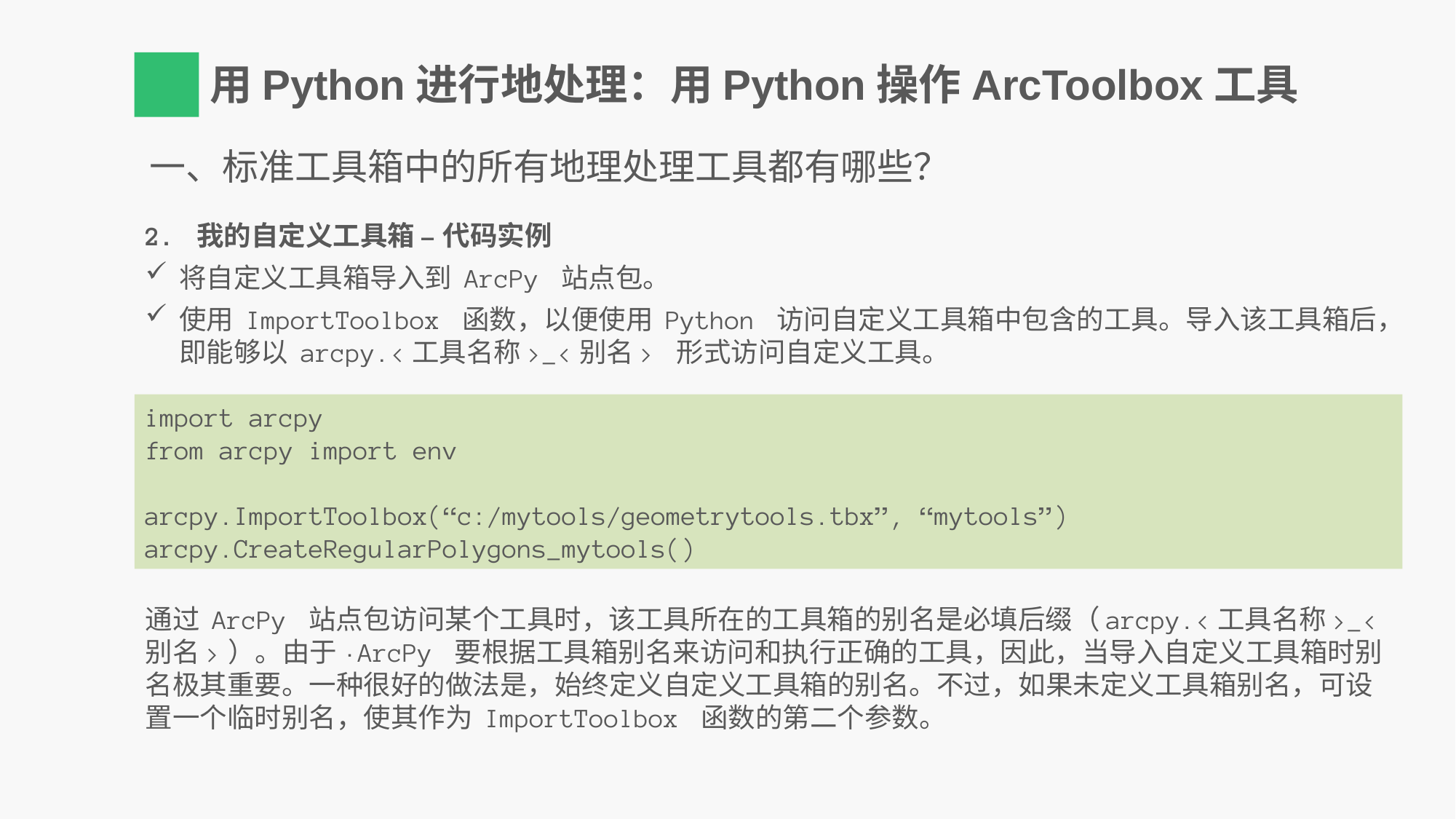

一、标准工具箱中的所有地理处理工具都有哪些？
2. 我的自定义工具箱-代码实例
将自定义工具箱导入到 ArcPy 站点包。
使用 ImportToolbox 函数，以便使用 Python 访问自定义工具箱中包含的工具。导入该工具箱后，即能够以 arcpy.<工具名称>_<别名> 形式访问自定义工具。
import arcpy
from arcpy import env

arcpy.ImportToolbox(“c:/mytools/geometrytools.tbx”, “mytools”) arcpy.CreateRegularPolygons_mytools()
通过 ArcPy 站点包访问某个工具时，该工具所在的工具箱的别名是必填后缀（arcpy.<工具名称>_<别名>）。由于·ArcPy 要根据工具箱别名来访问和执行正确的工具，因此，当导入自定义工具箱时别名极其重要。一种很好的做法是，始终定义自定义工具箱的别名。不过，如果未定义工具箱别名，可设置一个临时别名，使其作为 ImportToolbox 函数的第二个参数。